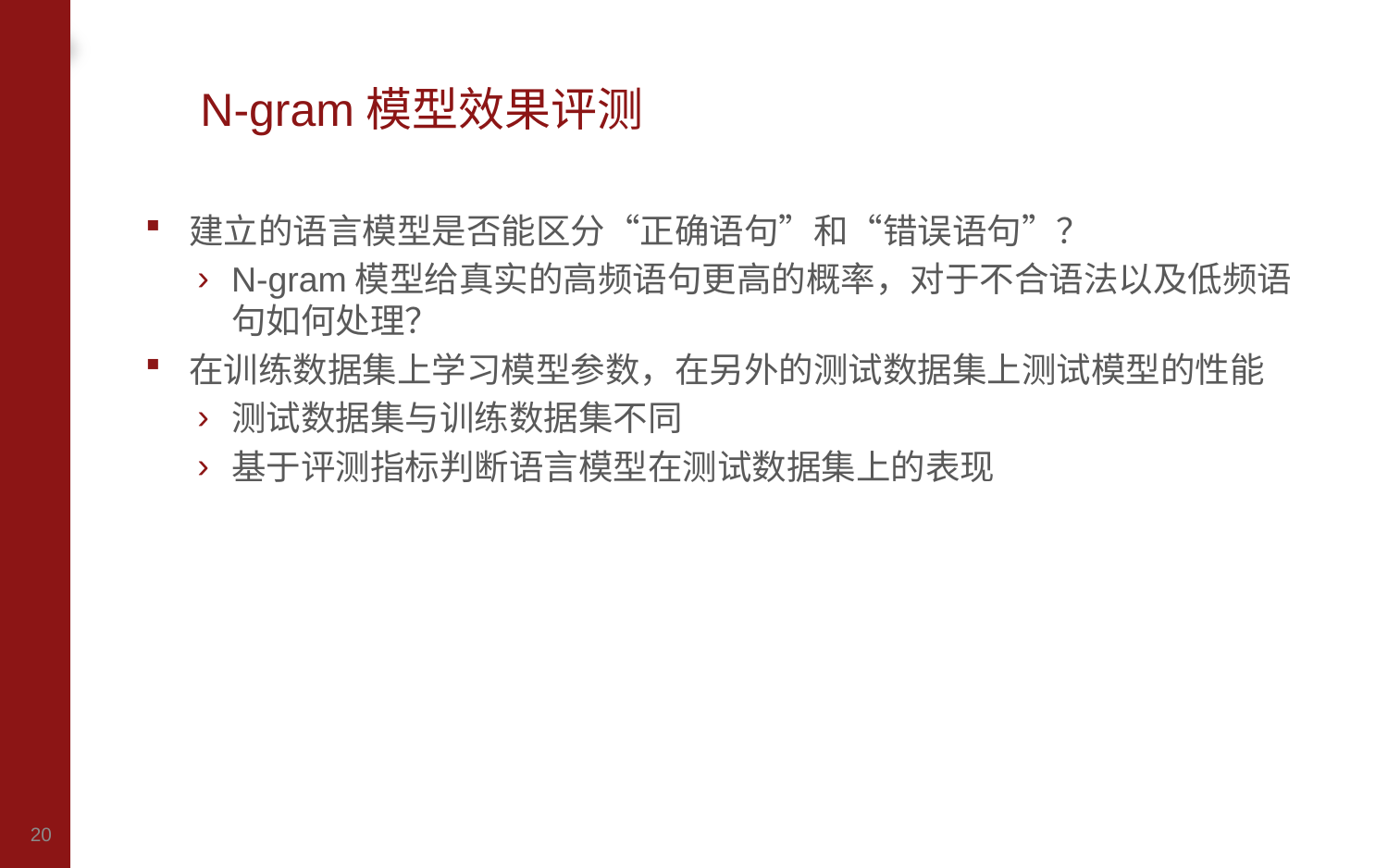

# N-gram模型效果评测

建立的语言模型是否能区分“正确语句”和“错误语句”？
N-gram模型给真实的高频语句更高的概率，对于不合语法以及低频语句如何处理？
在训练数据集上学习模型参数，在另外的测试数据集上测试模型的性能
测试数据集与训练数据集不同
基于评测指标判断语言模型在测试数据集上的表现

20